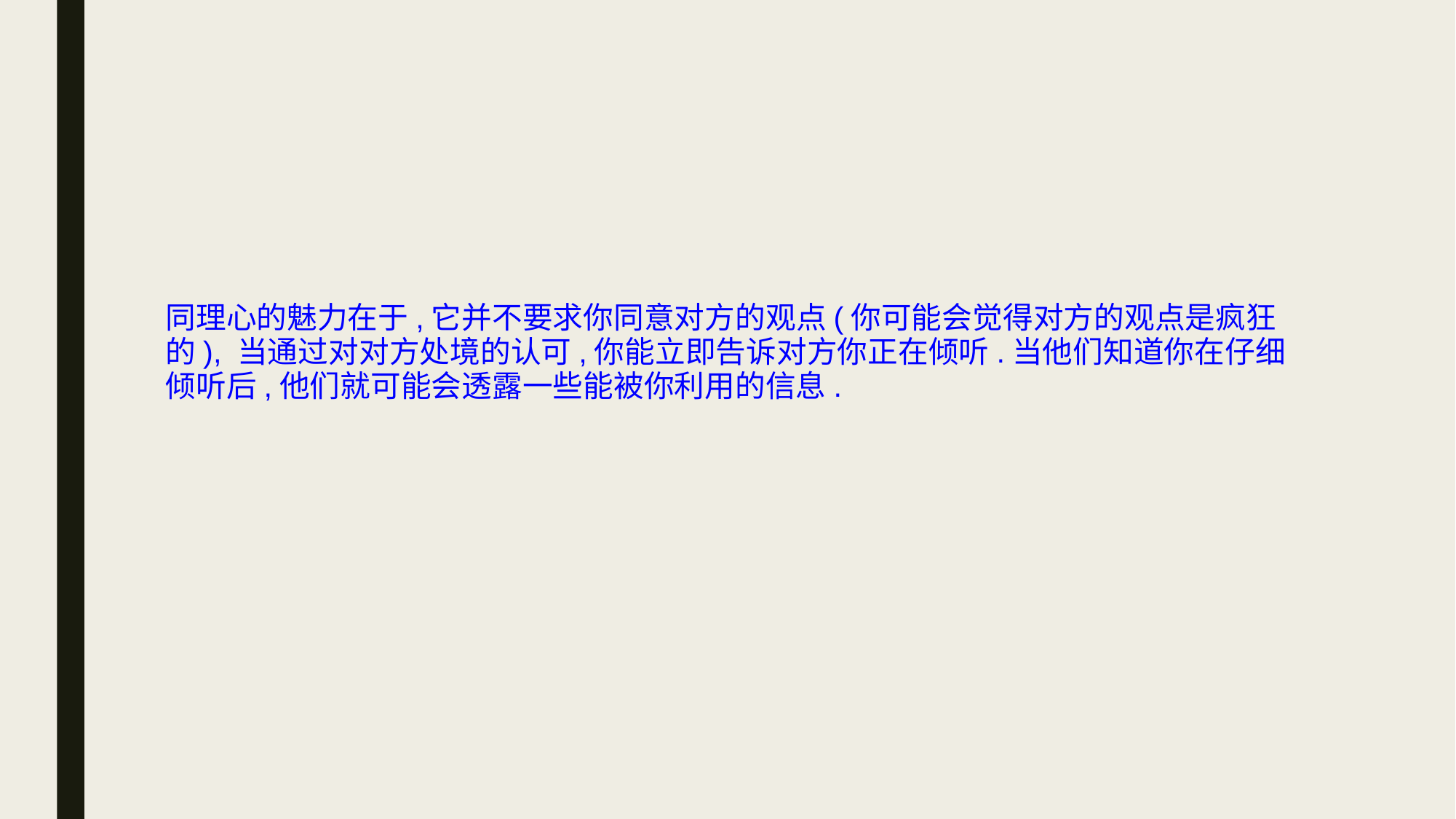

同理心的魅力在于,它并不要求你同意对方的观点(你可能会觉得对方的观点是疯狂的), 当通过对对方处境的认可,你能立即告诉对方你正在倾听.当他们知道你在仔细倾听后,他们就可能会透露一些能被你利用的信息.